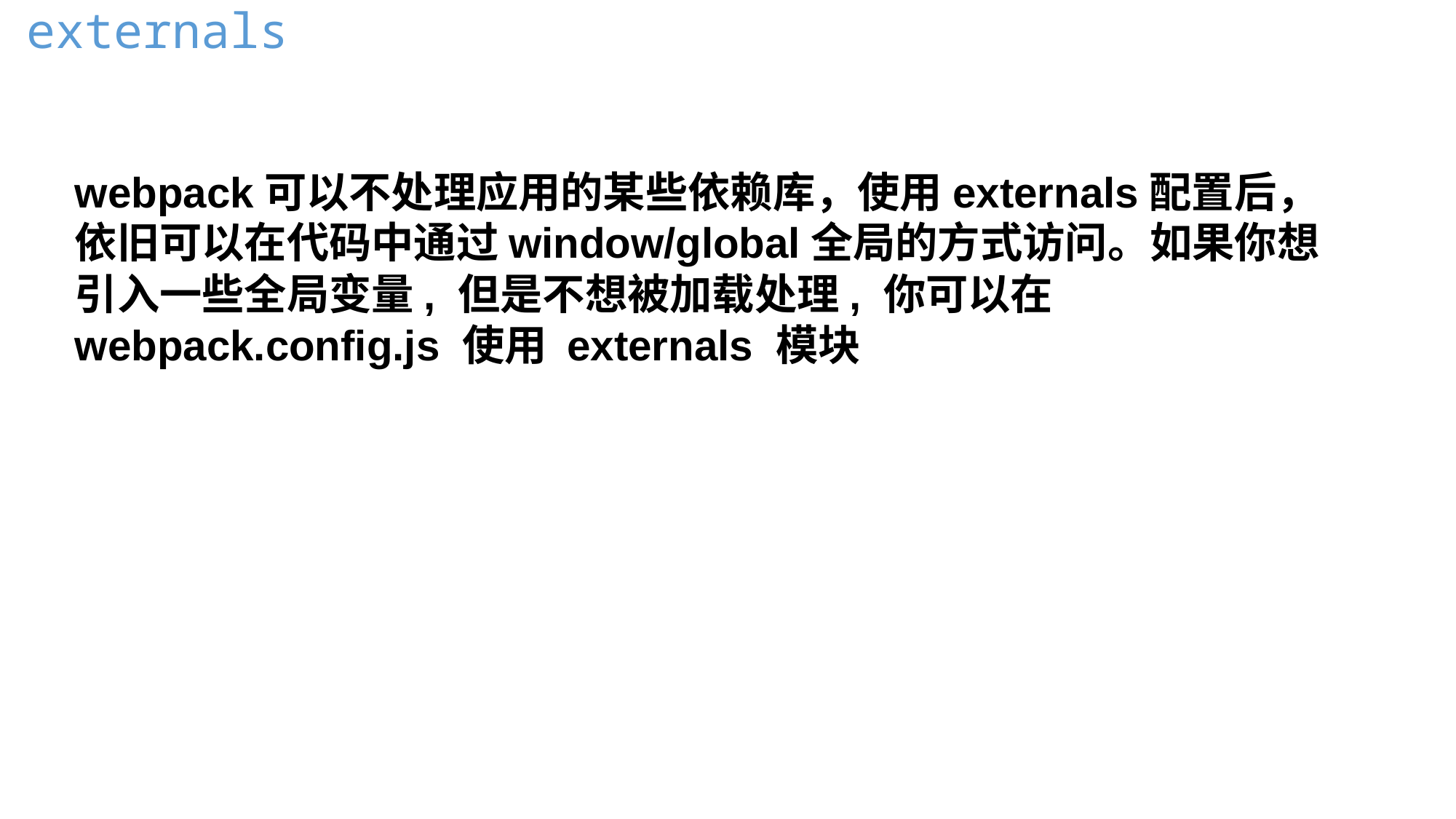

externals

webpack可以不处理应用的某些依赖库，使用externals配置后，依旧可以在代码中通过window/global全局的方式访问。如果你想引入一些全局变量, 但是不想被加载处理, 你可以在 webpack.config.js 使用 externals 模块